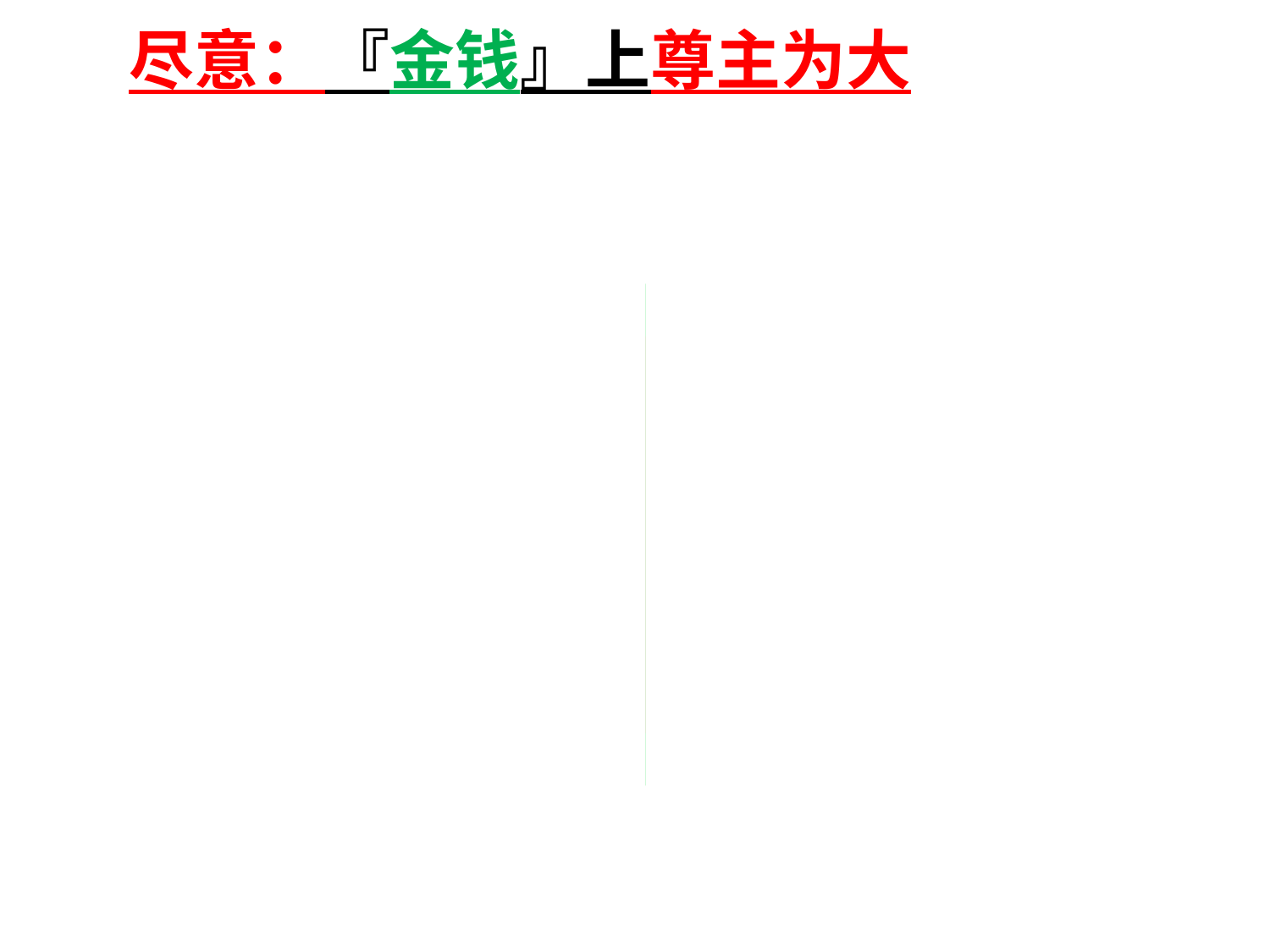

尽意：『金钱』上尊主为大

-我的一切都是神所赐的
- 学习十一奉献
- 学习全人奉献
- 我的一切都是自己挣的
- 怎么会有这种傻瓜
- 凭什么

尊主为大
尊己为大